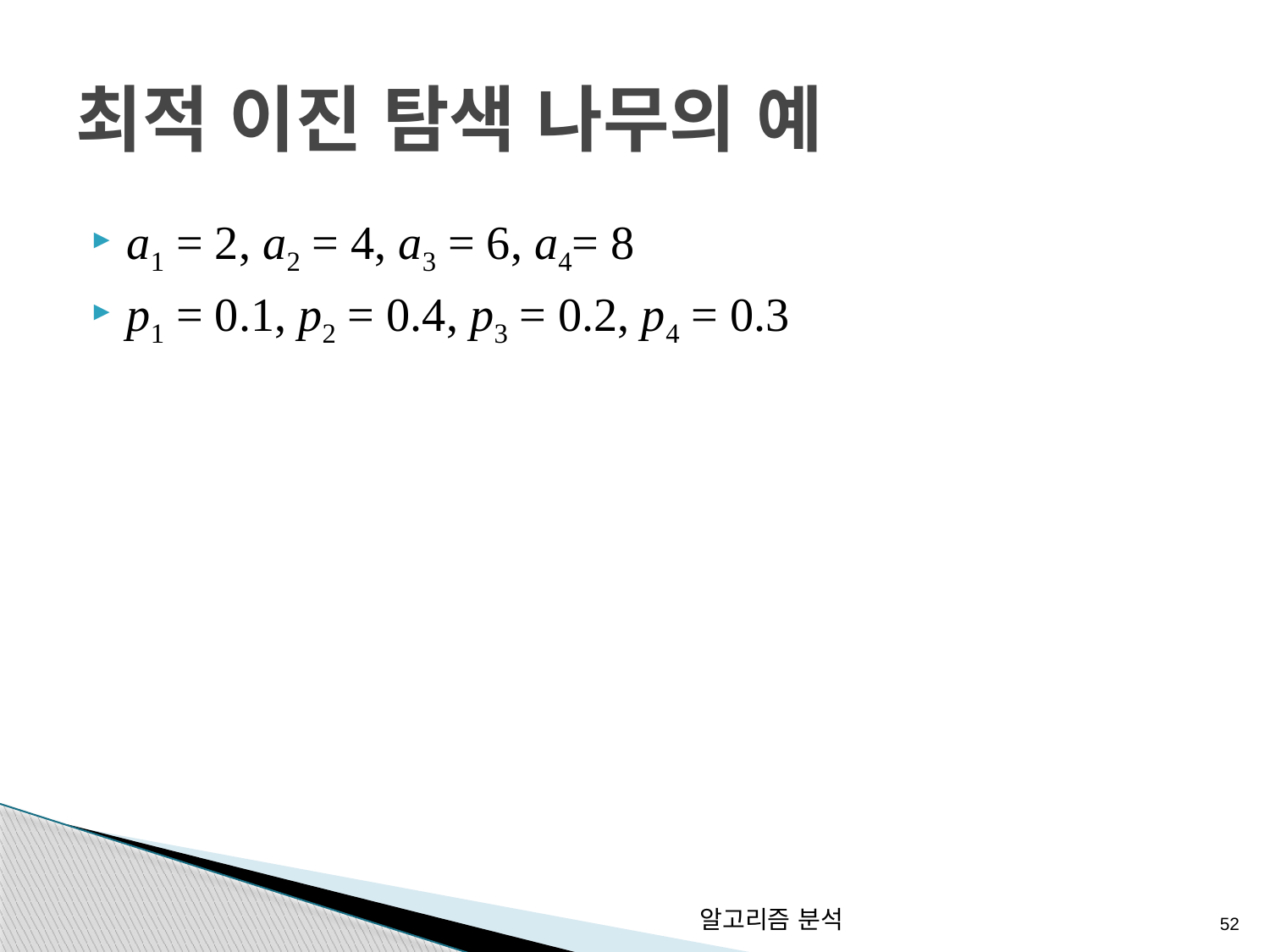

# 최적 이진 탐색 나무의 예
a1 = 2, a2 = 4, a3 = 6, a4= 8
p1 = 0.1, p2 = 0.4, p3 = 0.2, p4 = 0.3

52
알고리즘 분석